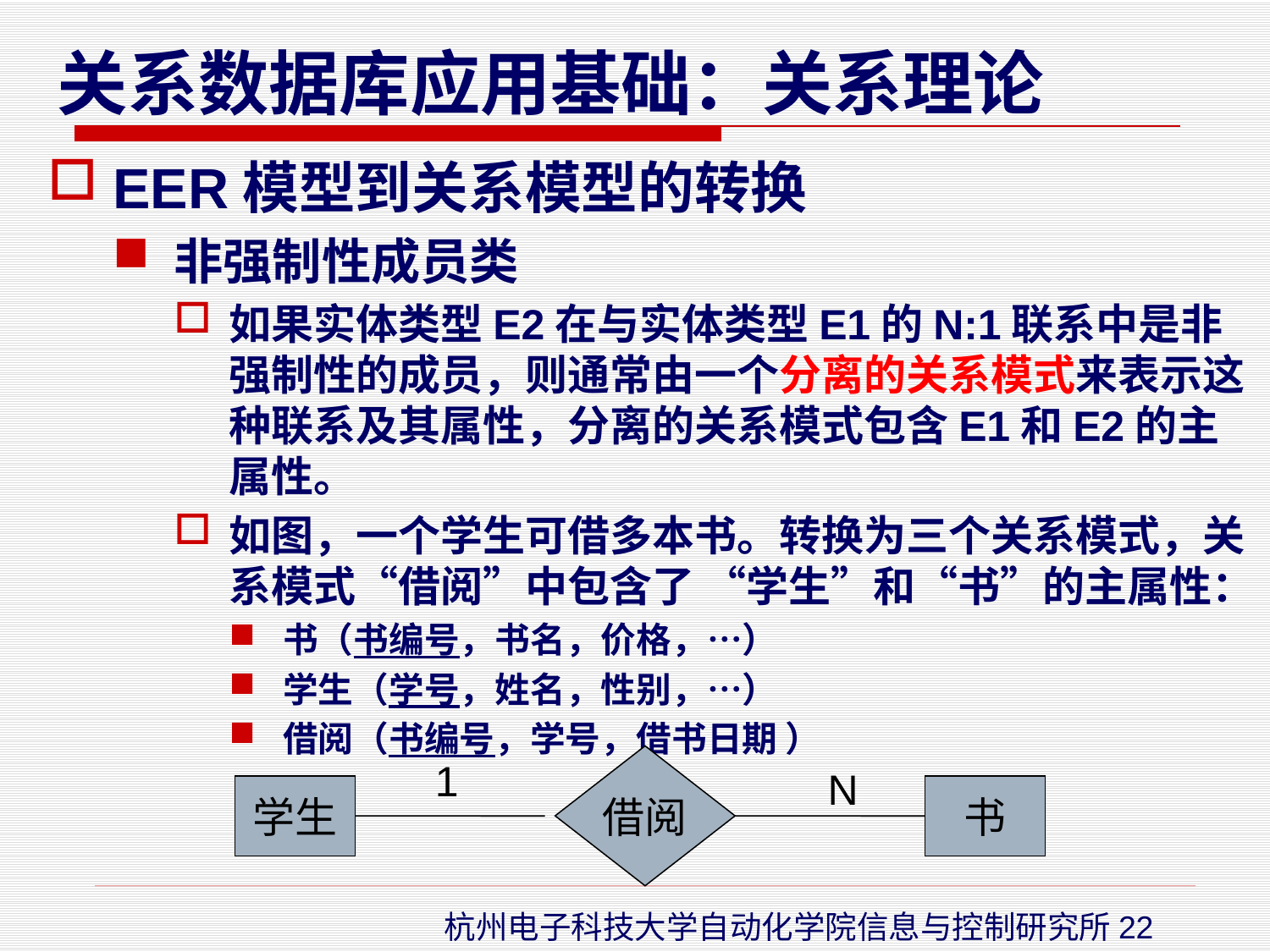

EER模型到关系模型的转换
非强制性成员类
如果实体类型E2在与实体类型E1的N:1联系中是非强制性的成员，则通常由一个分离的关系模式来表示这种联系及其属性，分离的关系模式包含E1和E2的主属性。
如图，一个学生可借多本书。转换为三个关系模式，关系模式“借阅”中包含了 “学生”和“书”的主属性：
书（书编号，书名，价格，…）
学生（学号，姓名，性别，…）
借阅（书编号，学号，借书日期 ）
借阅
1
N
学生
书